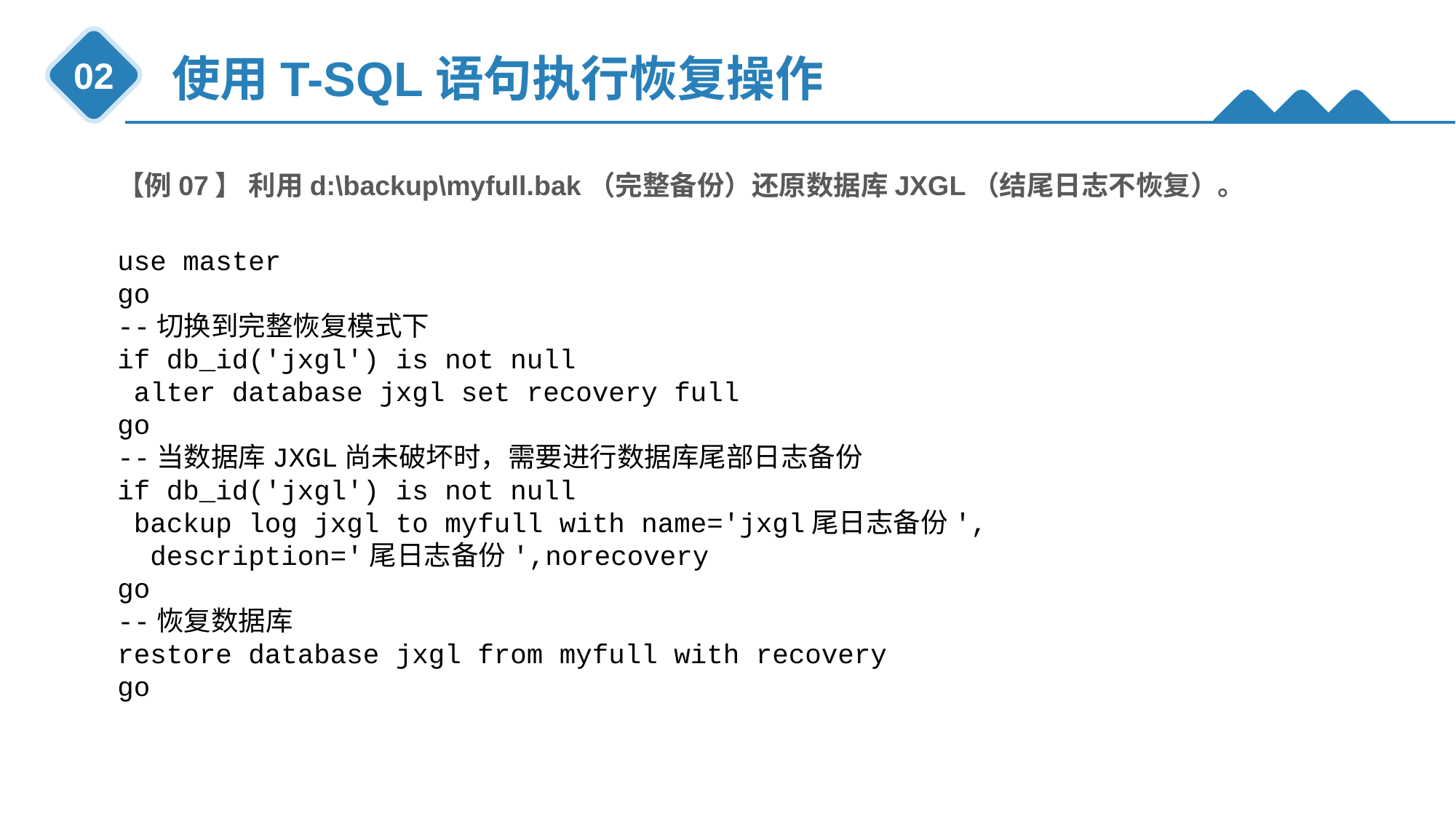

使用T-SQL语句执行恢复操作
02

【例07】 利用d:\backup\myfull.bak（完整备份）还原数据库JXGL（结尾日志不恢复）。
use master
go
--切换到完整恢复模式下
if db_id('jxgl') is not null
 alter database jxgl set recovery full
go
--当数据库JXGL尚未破坏时，需要进行数据库尾部日志备份
if db_id('jxgl') is not null
 backup log jxgl to myfull with name='jxgl尾日志备份',
  description='尾日志备份',norecovery
go
--恢复数据库
restore database jxgl from myfull with recovery
go